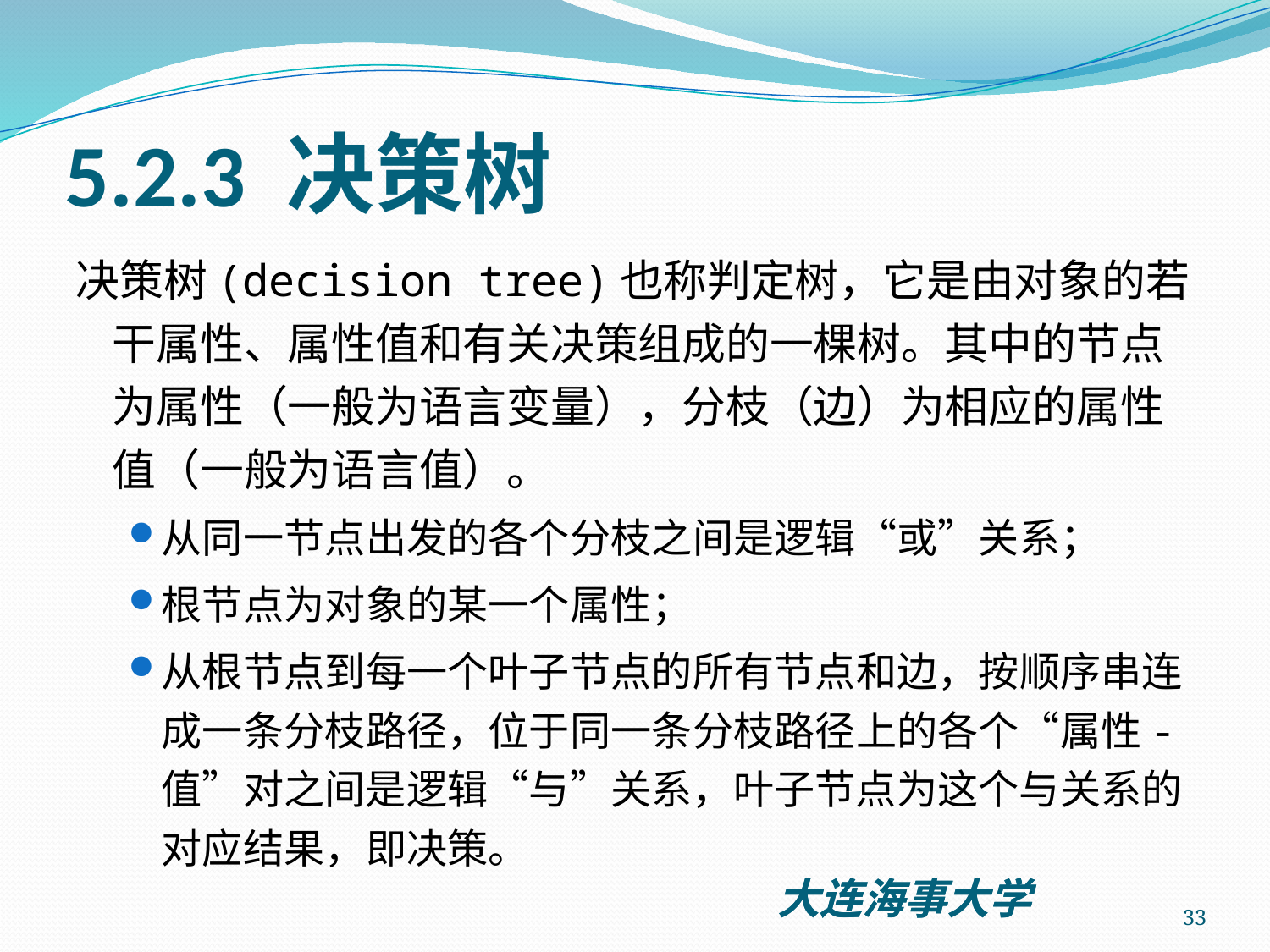

# 5.2.3 决策树
决策树(decision tree)也称判定树，它是由对象的若干属性、属性值和有关决策组成的一棵树。其中的节点为属性（一般为语言变量），分枝（边）为相应的属性值（一般为语言值）。
从同一节点出发的各个分枝之间是逻辑“或”关系；
根节点为对象的某一个属性；
从根节点到每一个叶子节点的所有节点和边，按顺序串连成一条分枝路径，位于同一条分枝路径上的各个“属性-值”对之间是逻辑“与”关系，叶子节点为这个与关系的对应结果，即决策。

33